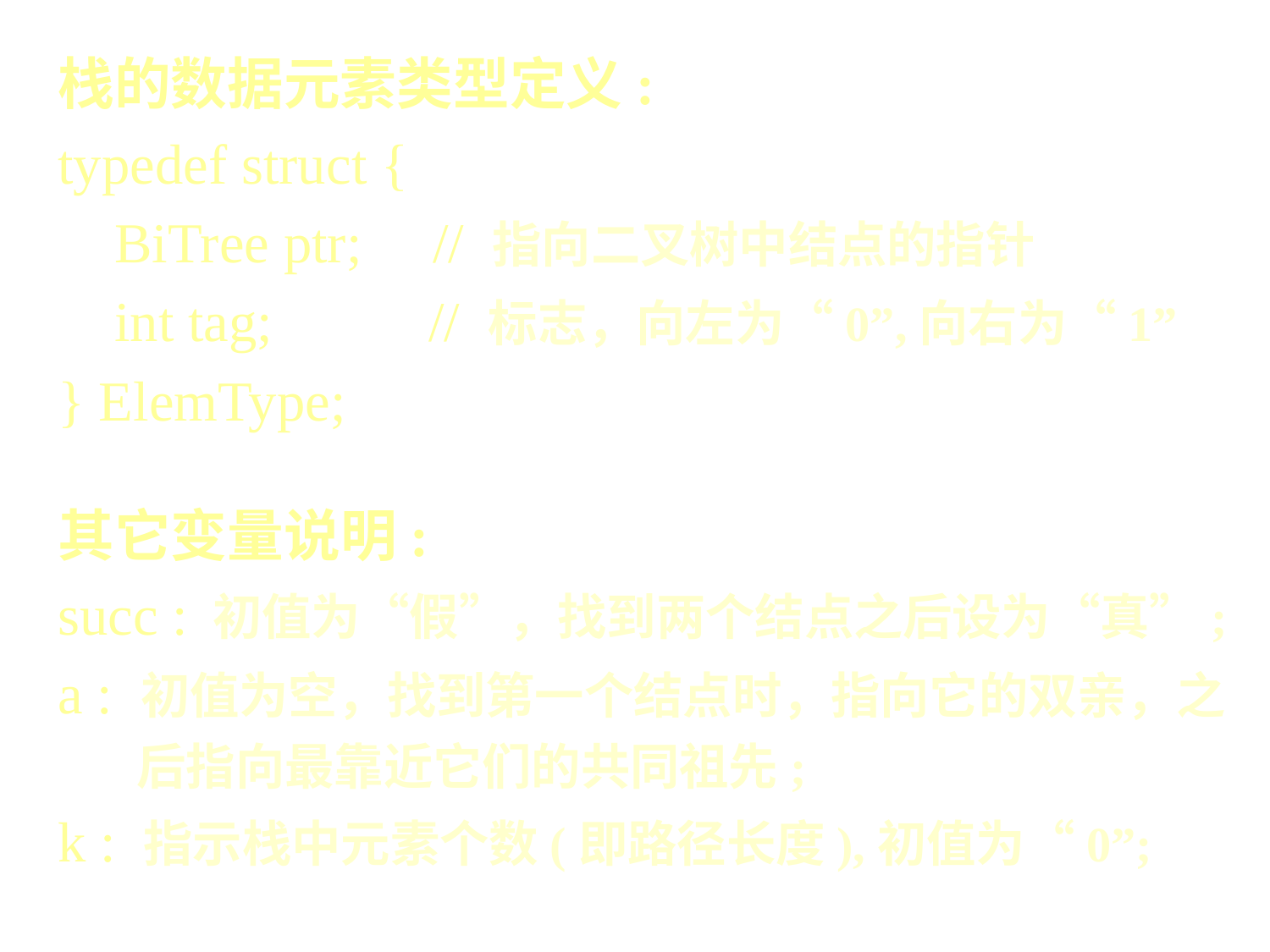

栈的数据元素类型定义:
typedef struct {
    BiTree ptr;     // 指向二叉树中结点的指针
    int tag;           // 标志，向左为“0”,向右为“1”
} ElemType;
其它变量说明:
succ : 初值为“假”，找到两个结点之后设为“真”;
a : 初值为空，找到第一个结点时，指向它的双亲，之
      后指向最靠近它们的共同祖先;
k : 指示栈中元素个数(即路径长度),初值为“0”;